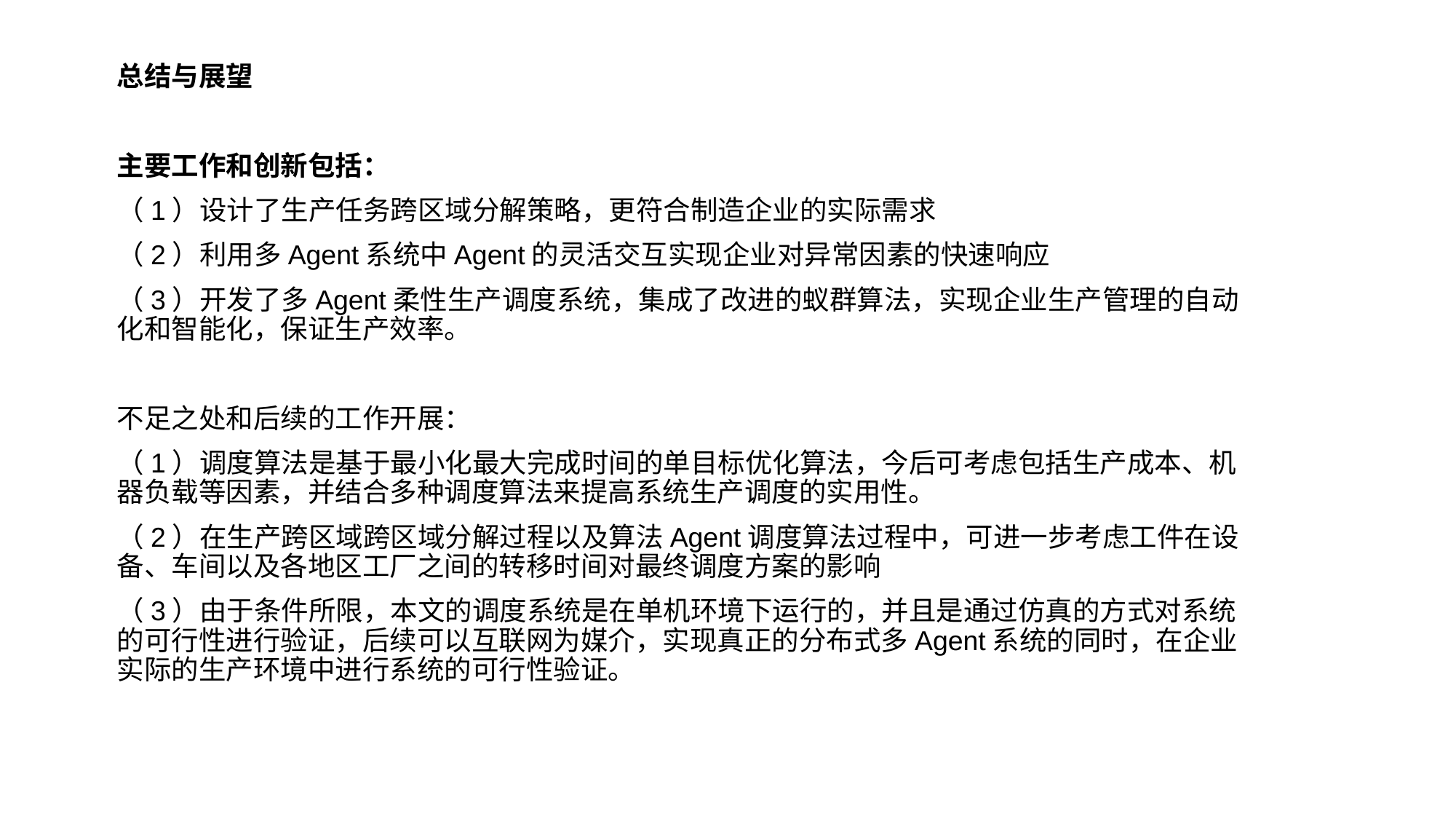

总结与展望

主要工作和创新包括：
（1）设计了生产任务跨区域分解策略，更符合制造企业的实际需求
（2）利用多Agent系统中Agent的灵活交互实现企业对异常因素的快速响应
（3）开发了多Agent柔性生产调度系统，集成了改进的蚁群算法，实现企业生产管理的自动化和智能化，保证生产效率。

不足之处和后续的工作开展：
（1）调度算法是基于最小化最大完成时间的单目标优化算法，今后可考虑包括生产成本、机器负载等因素，并结合多种调度算法来提高系统生产调度的实用性。
（2）在生产跨区域跨区域分解过程以及算法Agent调度算法过程中，可进一步考虑工件在设备、车间以及各地区工厂之间的转移时间对最终调度方案的影响
（3）由于条件所限，本文的调度系统是在单机环境下运行的，并且是通过仿真的方式对系统的可行性进行验证，后续可以互联网为媒介，实现真正的分布式多Agent系统的同时，在企业实际的生产环境中进行系统的可行性验证。